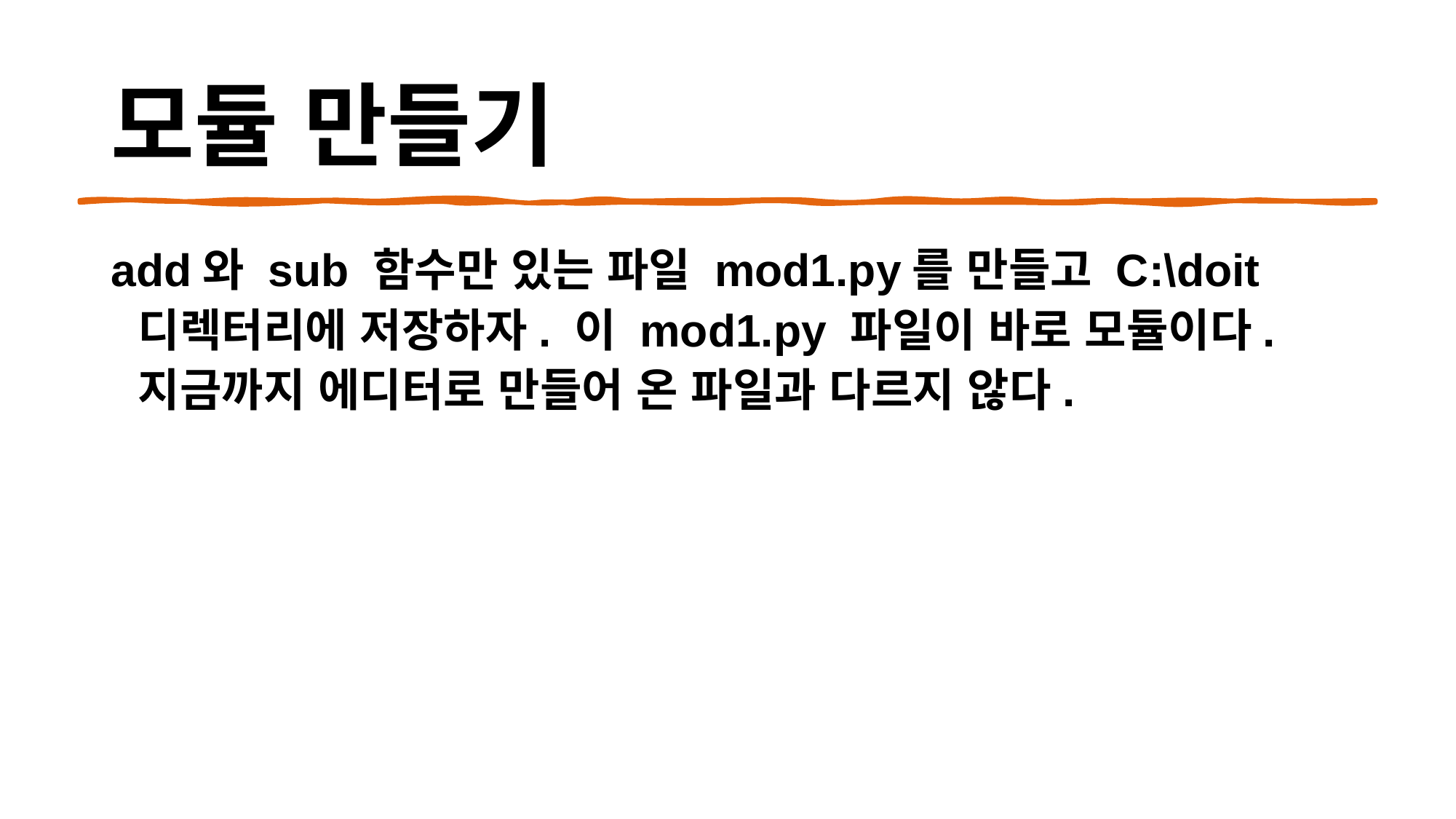

# 모듈 만들기

add와 sub 함수만 있는 파일 mod1.py를 만들고 C:\doit 디렉터리에 저장하자. 이 mod1.py 파일이 바로 모듈이다. 지금까지 에디터로 만들어 온 파일과 다르지 않다.